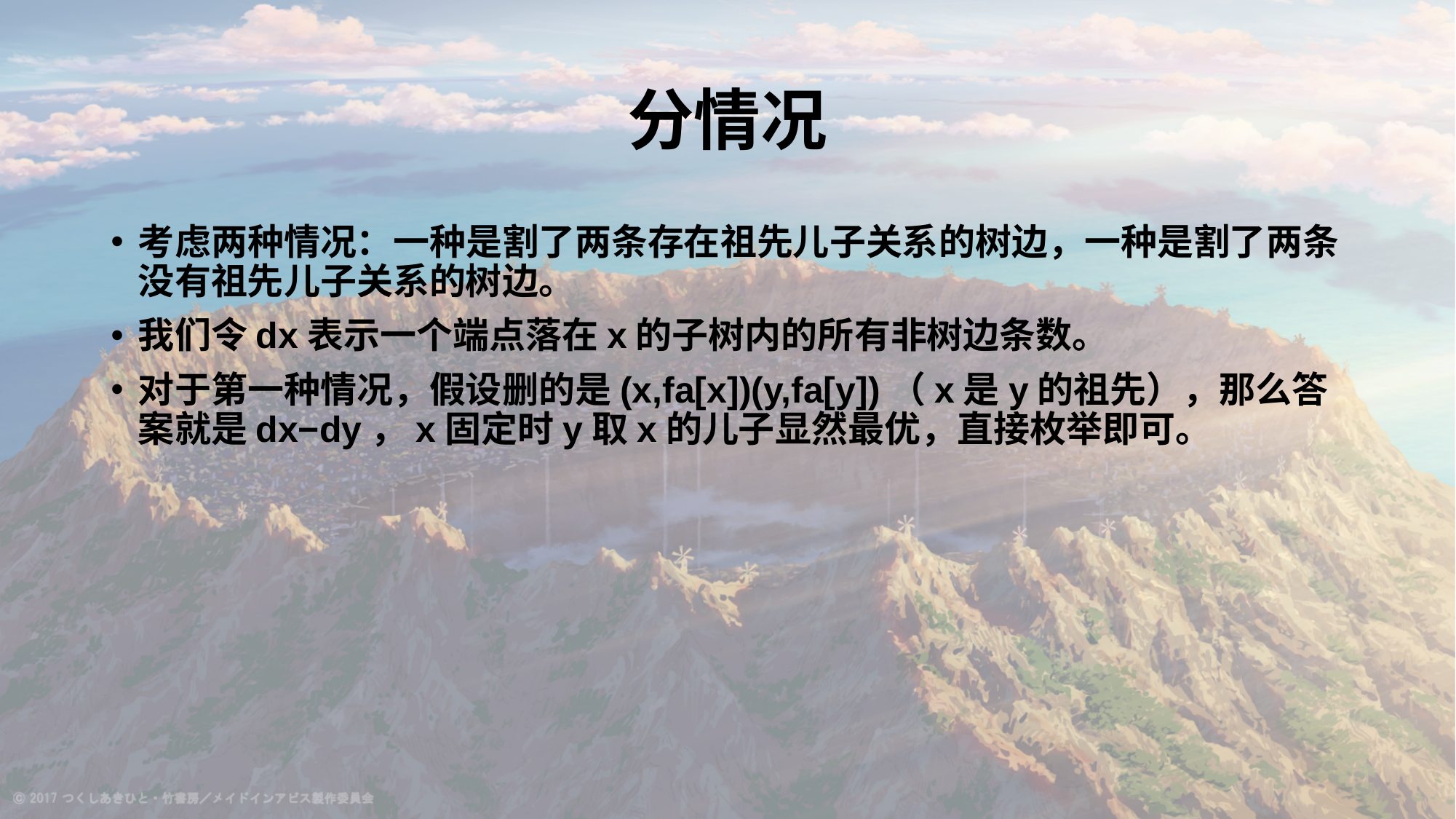

# 分情况
考虑两种情况：一种是割了两条存在祖先儿子关系的树边，一种是割了两条没有祖先儿子关系的树边。
我们令dx表示一个端点落在x的子树内的所有非树边条数。
对于第一种情况，假设删的是(x,fa[x])(y,fa[y])（x是y的祖先），那么答案就是dx−dy，x固定时y取x的儿子显然最优，直接枚举即可。